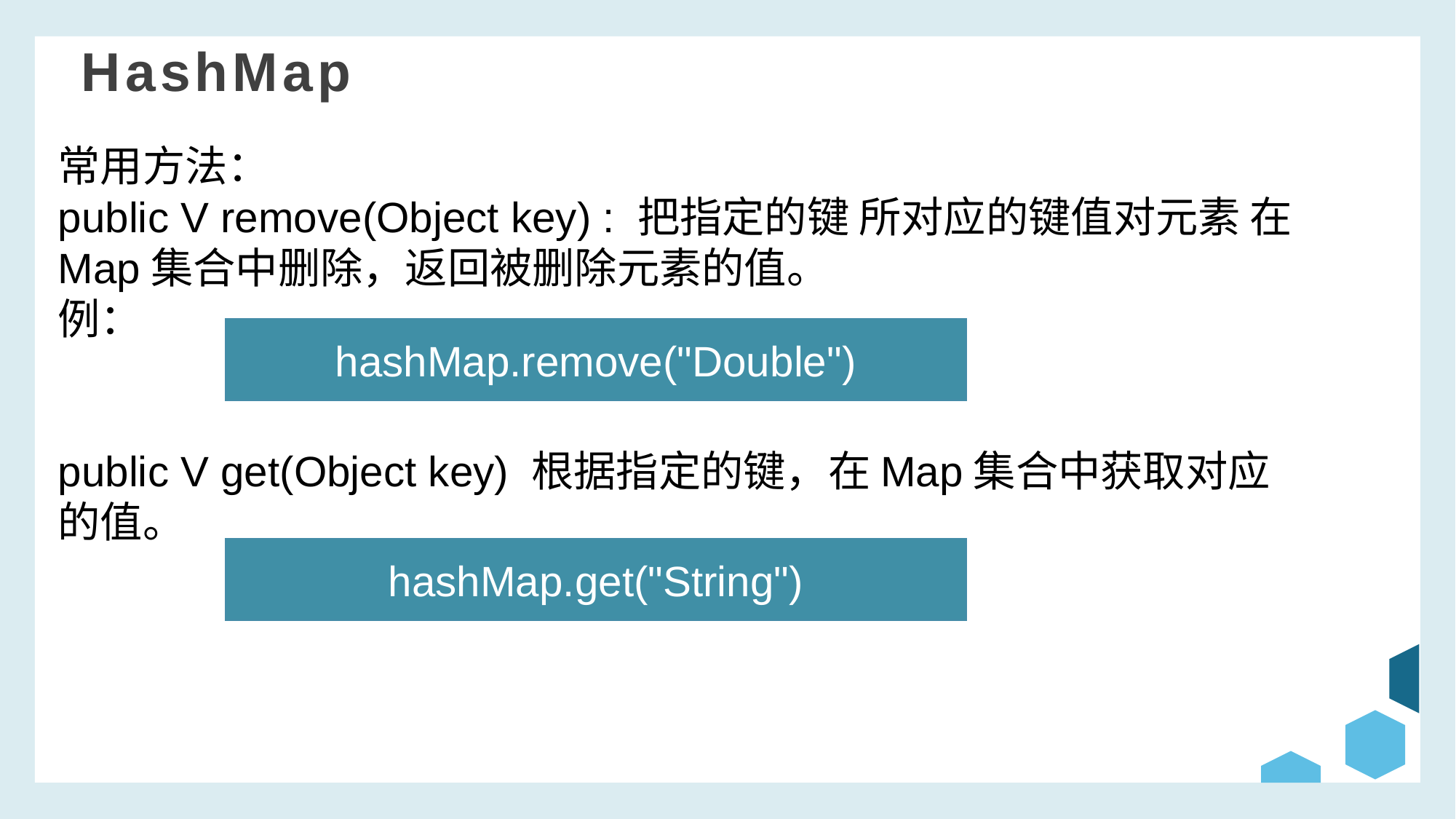

HashMap

常用方法：
public V remove(Object key) : 把指定的键 所对应的键值对元素 在Map集合中删除，返回被删除元素的值。
例：

public V get(Object key) 根据指定的键，在Map集合中获取对应的值。

hashMap.remove("Double")
hashMap.get("String")